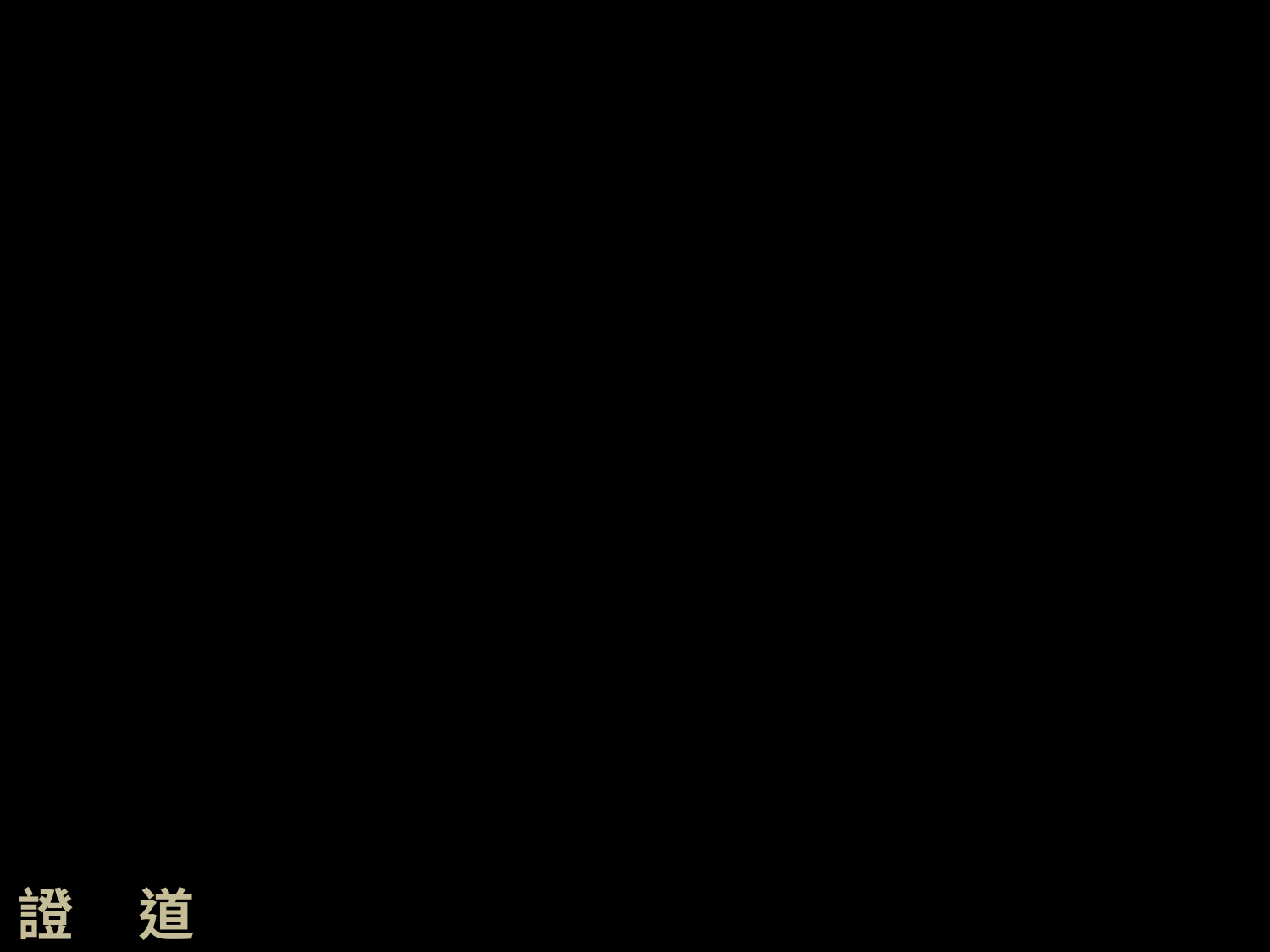

我愛我的教會 − 祝生日快樂
林欽烺   牧師
證     道